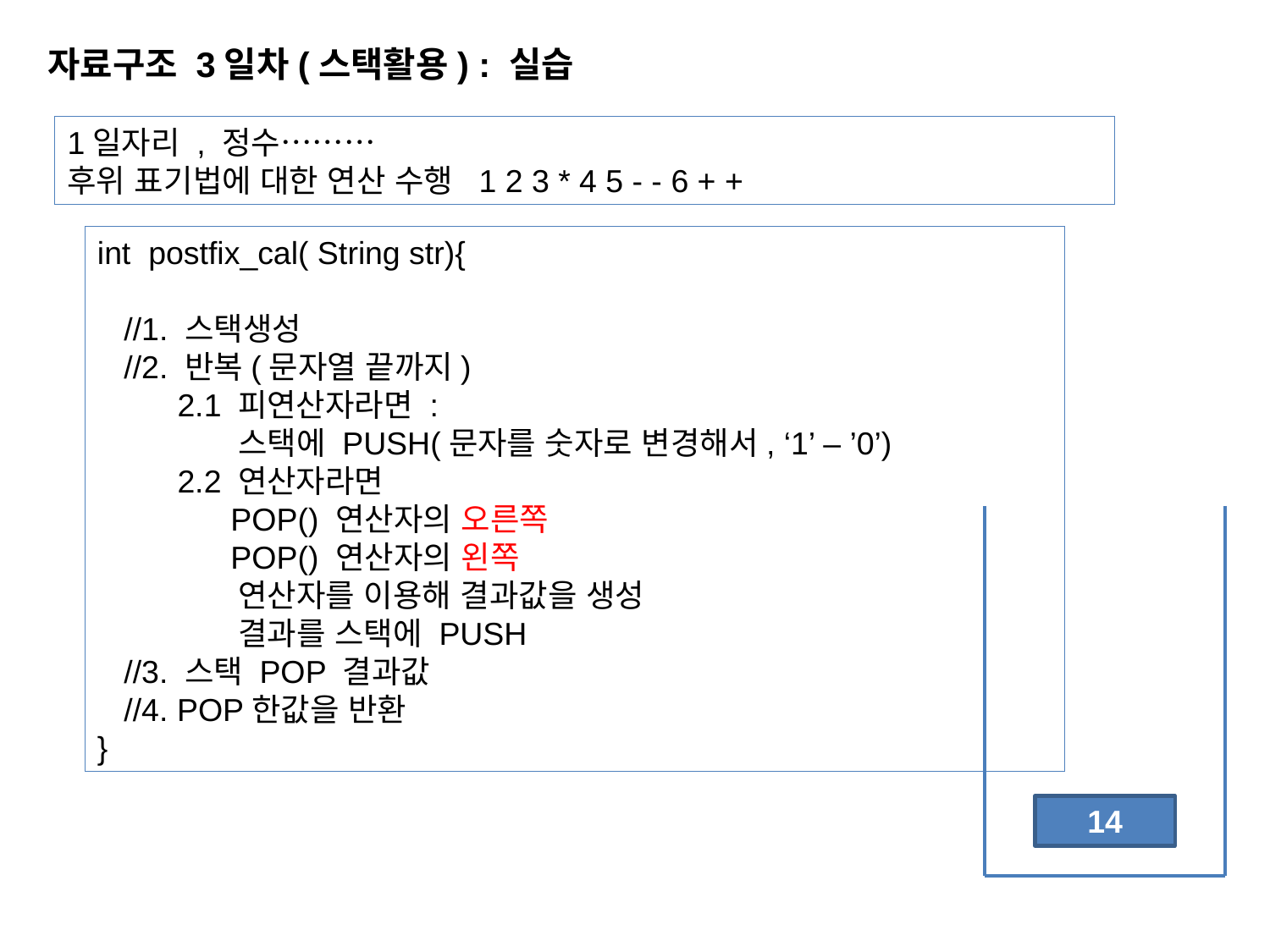

자료구조 3일차(스택활용) : 실습
1일자리 , 정수………
후위 표기법에 대한 연산 수행  1 2 3 * 4 5 - - 6 + +
int  postfix_cal( String str){

   //1. 스택생성
   //2. 반복(문자열 끝까지)
         2.1 피연산자라면 :
               스택에 PUSH(문자를 숫자로 변경해서, ‘1’ – ’0’)
         2.2 연산자라면
               POP() 연산자의 오른쪽
               POP() 연산자의 왼쪽
               연산자를 이용해 결과값을 생성
               결과를 스택에 PUSH
   //3. 스택 POP 결과값
   //4. POP한값을 반환
}
14